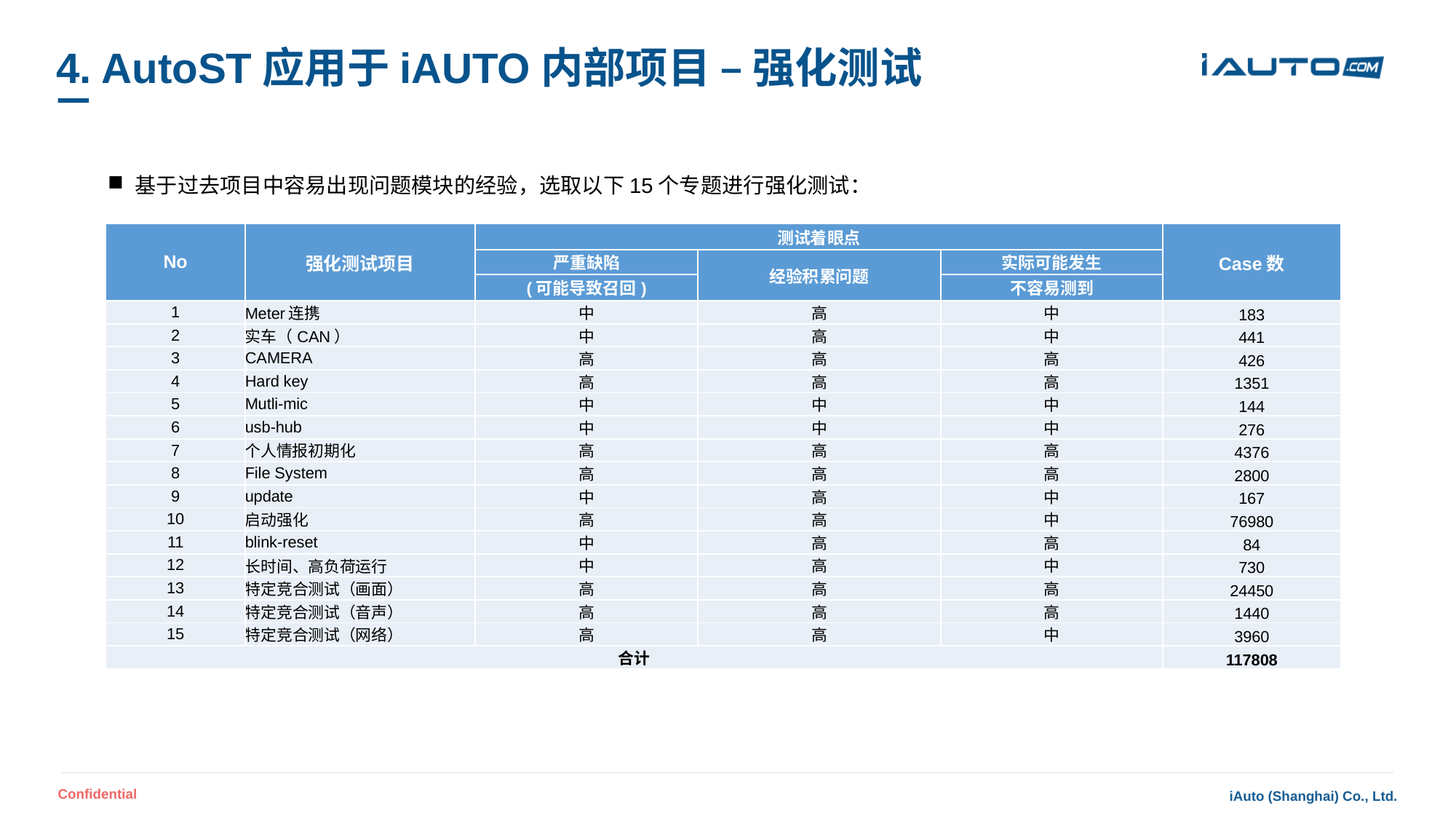

# 4. AutoST应用于iAUTO内部项目 – 强化测试
基于过去项目中容易出现问题模块的经验，选取以下15个专题进行强化测试：
| No | 强化测试项目 | 测试着眼点 |  |  | Case数 |
| --- | --- | --- | --- | --- | --- |
|  |  | 严重缺陷 | 经验积累问题 | 实际可能发生 |  |
|  |  | (可能导致召回) |  | 不容易测到 |  |
| 1 | Meter连携 | 中 | 高 | 中 | 183 |
| 2 | 实车（CAN） | 中 | 高 | 中 | 441 |
| 3 | CAMERA | 高 | 高 | 高 | 426 |
| 4 | Hard key | 高 | 高 | 高 | 1351 |
| 5 | Mutli-mic | 中 | 中 | 中 | 144 |
| 6 | usb-hub | 中 | 中 | 中 | 276 |
| 7 | 个人情报初期化 | 高 | 高 | 高 | 4376 |
| 8 | File System | 高 | 高 | 高 | 2800 |
| 9 | update | 中 | 高 | 中 | 167 |
| 10 | 启动强化 | 高 | 高 | 中 | 76980 |
| 11 | blink-reset | 中 | 高 | 高 | 84 |
| 12 | 长时间、高负荷运行 | 中 | 高 | 中 | 730 |
| 13 | 特定竞合测试（画面） | 高 | 高 | 高 | 24450 |
| 14 | 特定竞合测试（音声） | 高 | 高 | 高 | 1440 |
| 15 | 特定竞合测试（网络） | 高 | 高 | 中 | 3960 |
| 合计 |  |  |  |  | 117808 |